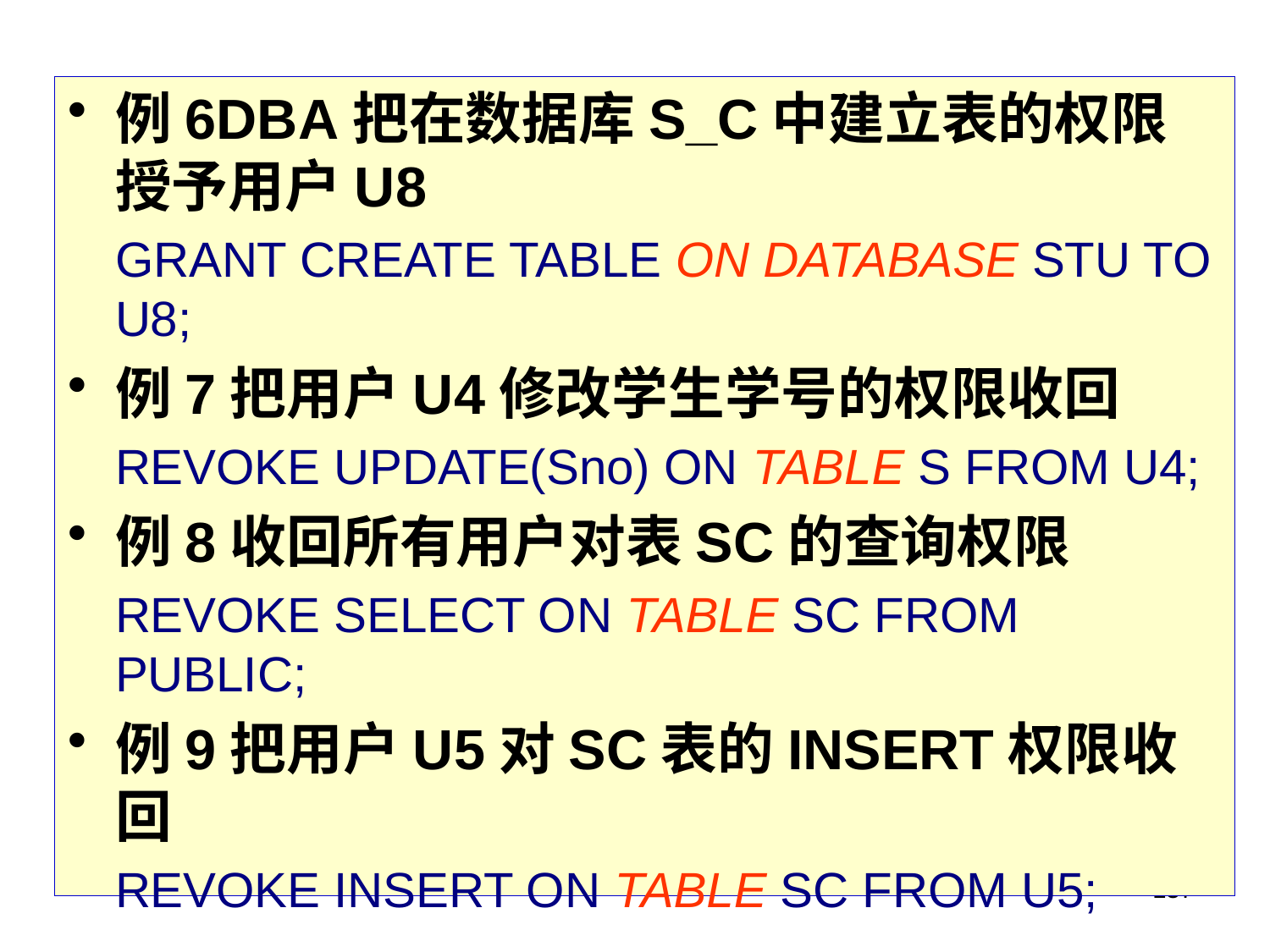

例6DBA把在数据库S_C中建立表的权限授予用户U8
	GRANT CREATE TABLE ON DATABASE STU TO U8;
例7把用户U4修改学生学号的权限收回
	REVOKE UPDATE(Sno) ON TABLE S FROM U4;
例8收回所有用户对表SC的查询权限
	REVOKE SELECT ON TABLE SC FROM PUBLIC;
例9把用户U5对SC表的INSERT权限收回
	REVOKE INSERT ON TABLE SC FROM U5;
137